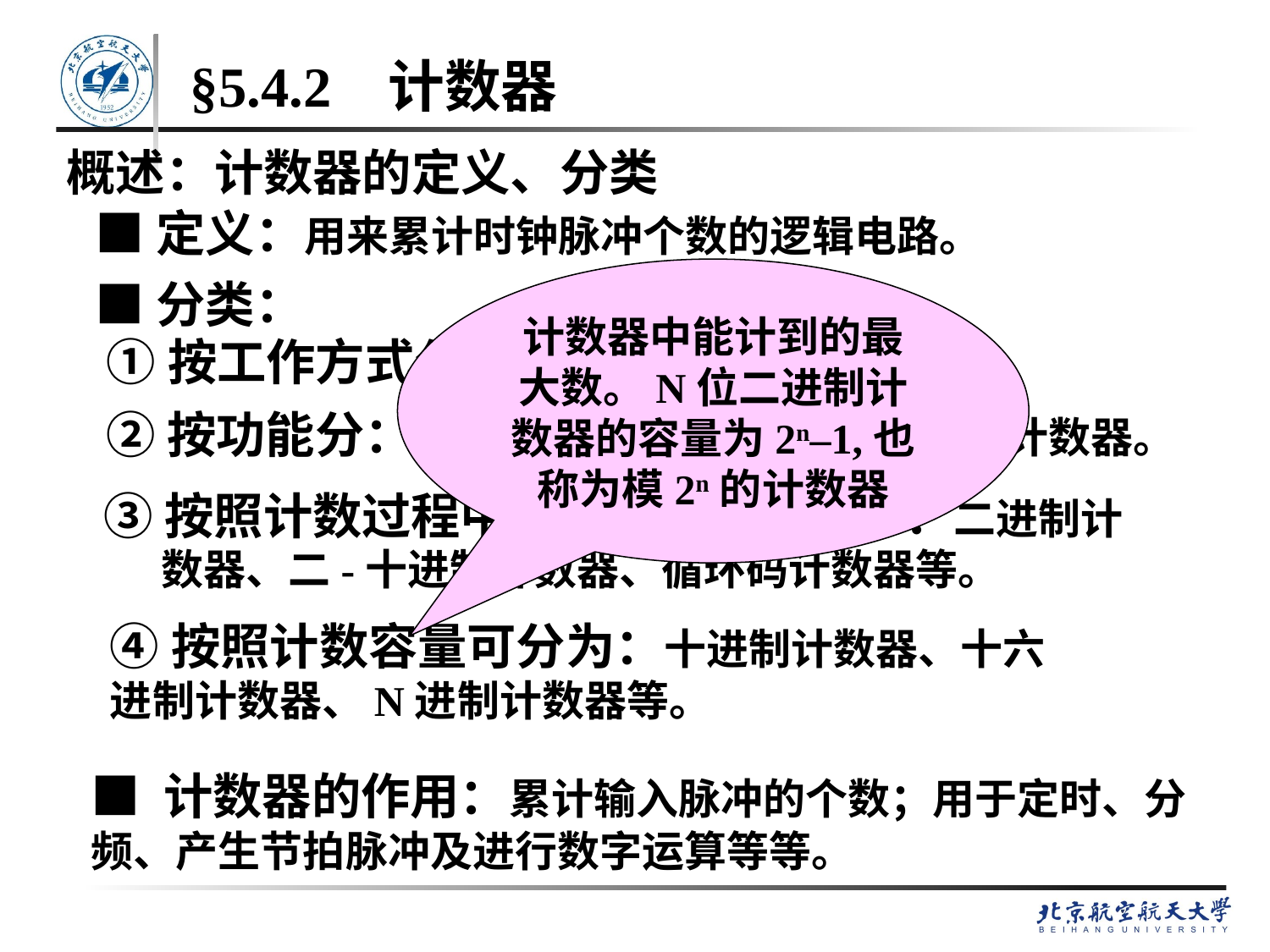

# §5.4.2   计数器
概述：计数器的定义、分类
■定义：用来累计时钟脉冲个数的逻辑电路。
计数器中能计到的最大数。N位二进制计数器的容量为2n–1,也称为模2n的计数器
■分类：
 ①按工作方式分： 同步计数器和异步计数器；
②按功能分：加法计数器、减法计数器和可逆计数器。
③按照计数过程中数字的编码方式分：二进制计
     数器、二-十进制计数器、循环码计数器等。
④按照计数容量可分为：十进制计数器、十六              进制计数器、N进制计数器等。
■ 计数器的作用：累计输入脉冲的个数；用于定时、分频、产生节拍脉冲及进行数字运算等等。
14